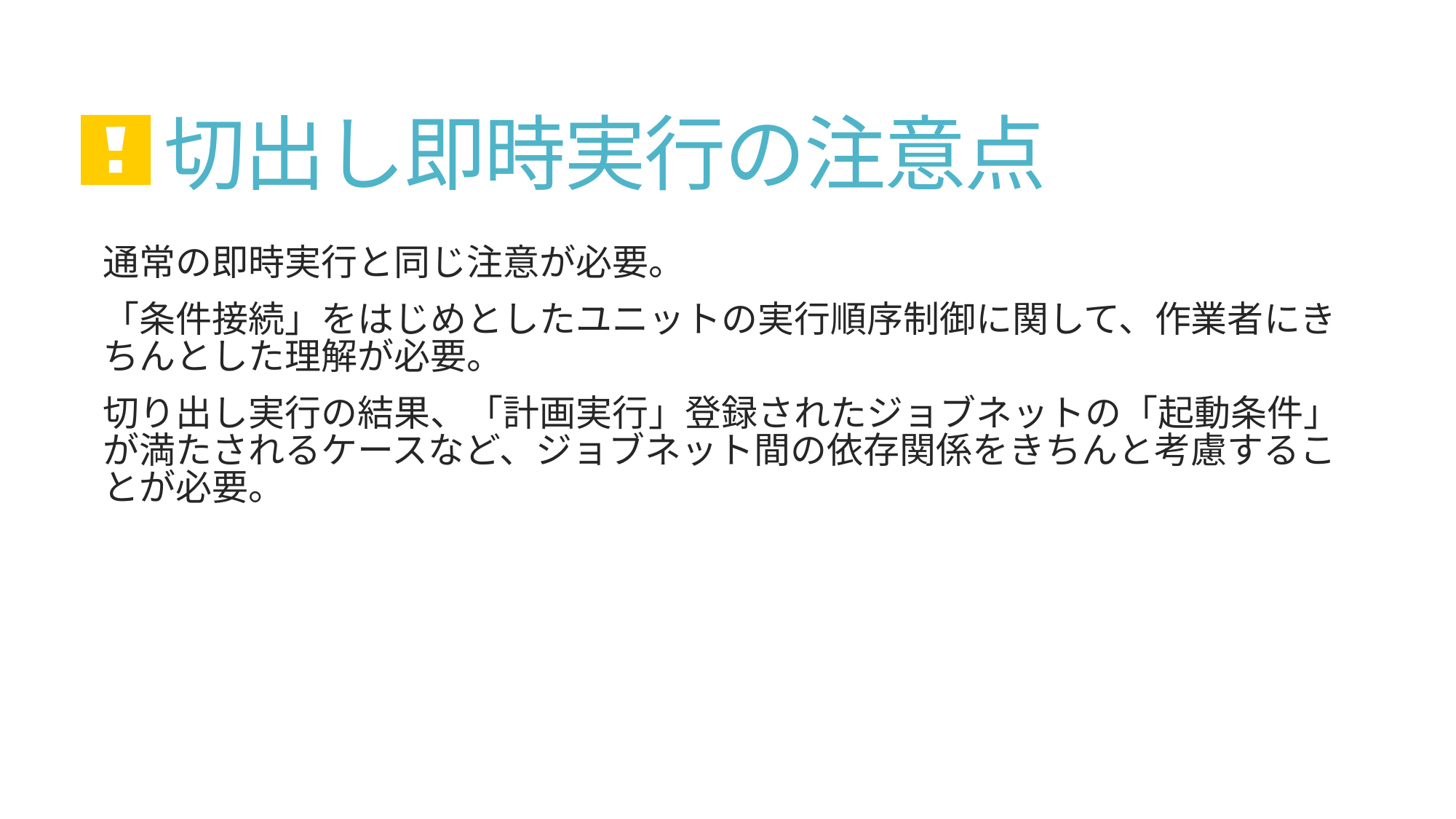

# 切出し即時実行の注意点

通常の即時実行と同じ注意が必要。
「条件接続」をはじめとしたユニットの実行順序制御に関して、作業者にきちんとした理解が必要。
切り出し実行の結果、「計画実行」登録されたジョブネットの「起動条件」が満たされるケースなど、ジョブネット間の依存関係をきちんと考慮することが必要。